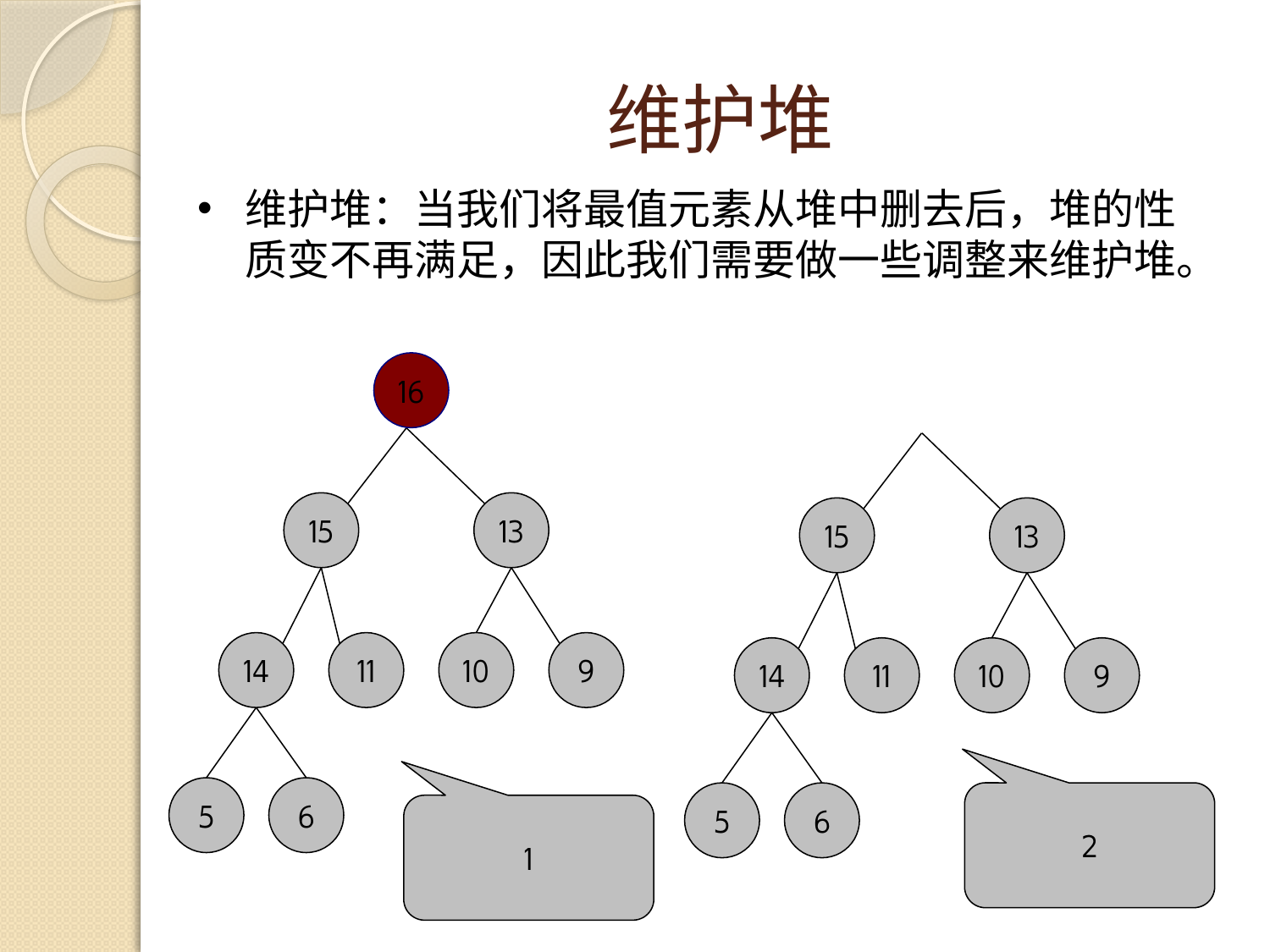

# 维护堆
维护堆：当我们将最值元素从堆中删去后，堆的性质变不再满足，因此我们需要做一些调整来维护堆。
16
15
13
14
11
10
9
5
6
15
13
14
11
10
9
5
6
2
1